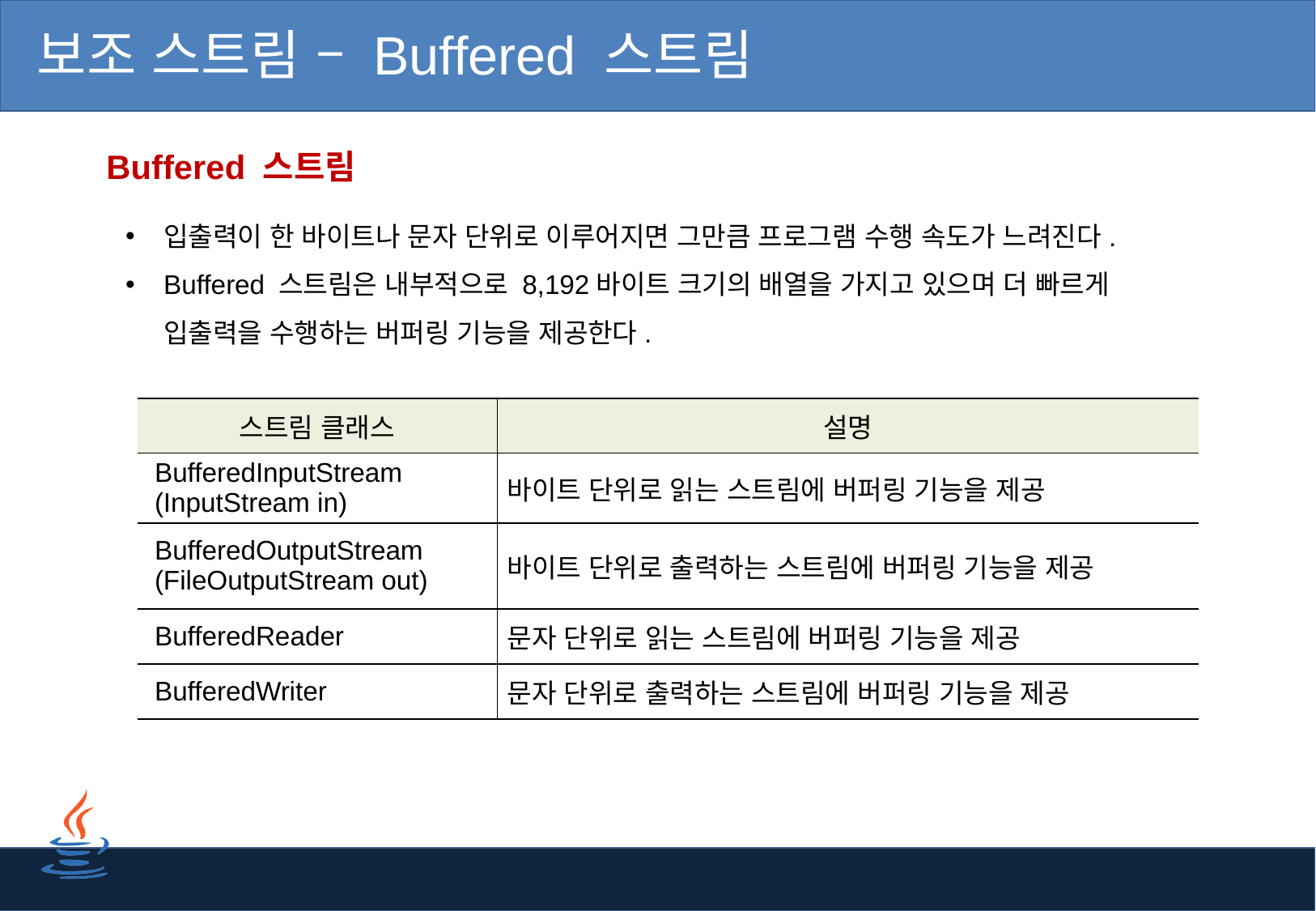

보조 스트림 – Buffered 스트림

Buffered 스트림
입출력이 한 바이트나 문자 단위로 이루어지면 그만큼 프로그램 수행 속도가 느려진다.
Buffered 스트림은 내부적으로 8,192바이트 크기의 배열을 가지고 있으며 더 빠르게 입출력을 수행하는 버퍼링 기능을 제공한다.
| 스트림 클래스 | 설명 |
| --- | --- |
| BufferedInputStream (InputStream in) | 바이트 단위로 읽는 스트림에 버퍼링 기능을 제공 |
| BufferedOutputStream (FileOutputStream out) | 바이트 단위로 출력하는 스트림에 버퍼링 기능을 제공 |
| BufferedReader | 문자 단위로 읽는 스트림에 버퍼링 기능을 제공 |
| BufferedWriter | 문자 단위로 출력하는 스트림에 버퍼링 기능을 제공 |